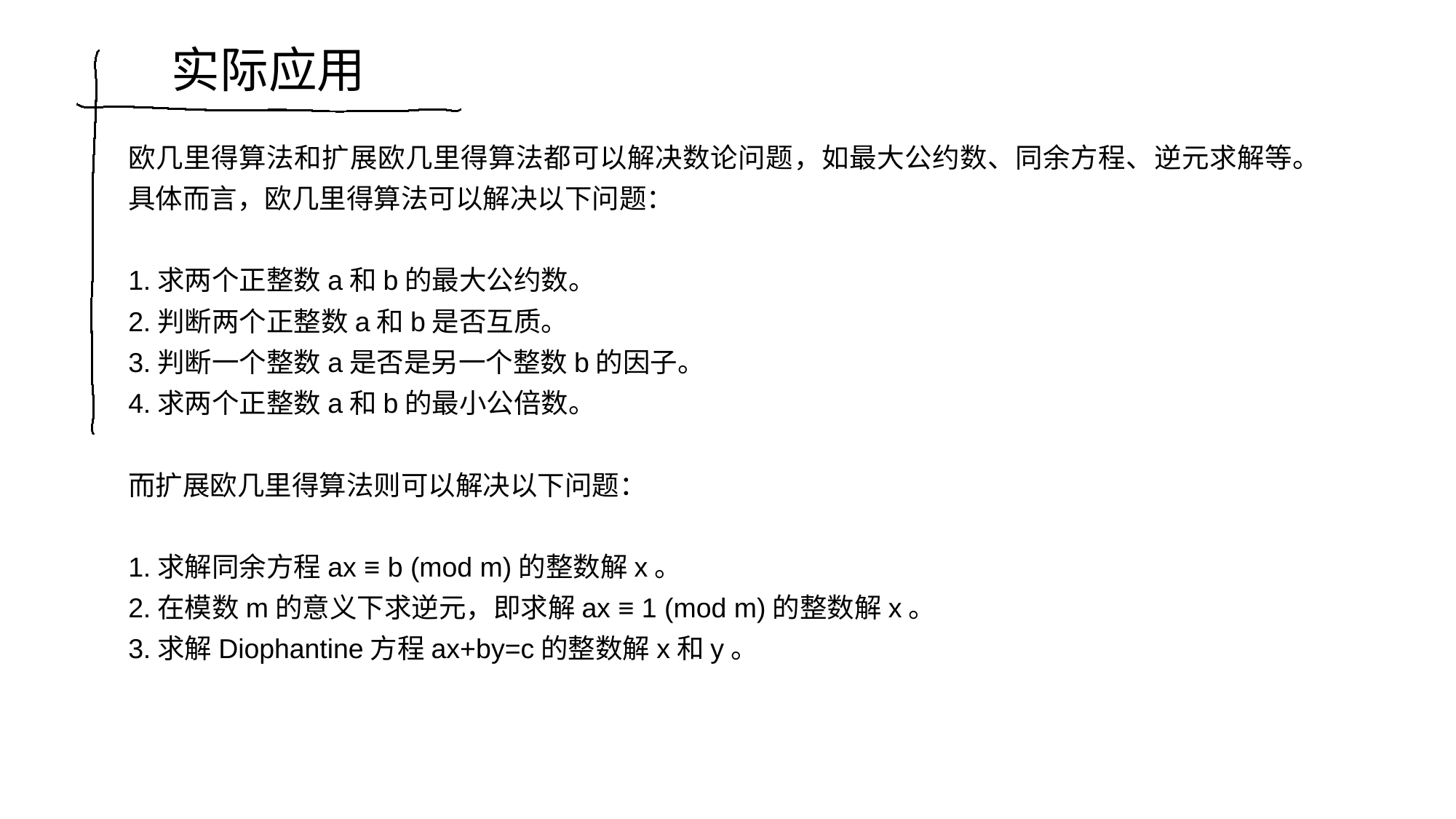

实际应用

欧几里得算法和扩展欧几里得算法都可以解决数论问题，如最大公约数、同余方程、逆元求解等。具体而言，欧几里得算法可以解决以下问题：

1.求两个正整数a和b的最大公约数。
2.判断两个正整数a和b是否互质。
3.判断一个整数a是否是另一个整数b的因子。
4.求两个正整数a和b的最小公倍数。

而扩展欧几里得算法则可以解决以下问题：

1.求解同余方程ax ≡ b (mod m)的整数解x。
2.在模数m的意义下求逆元，即求解ax ≡ 1 (mod m)的整数解x。
3.求解Diophantine方程ax+by=c的整数解x和y。